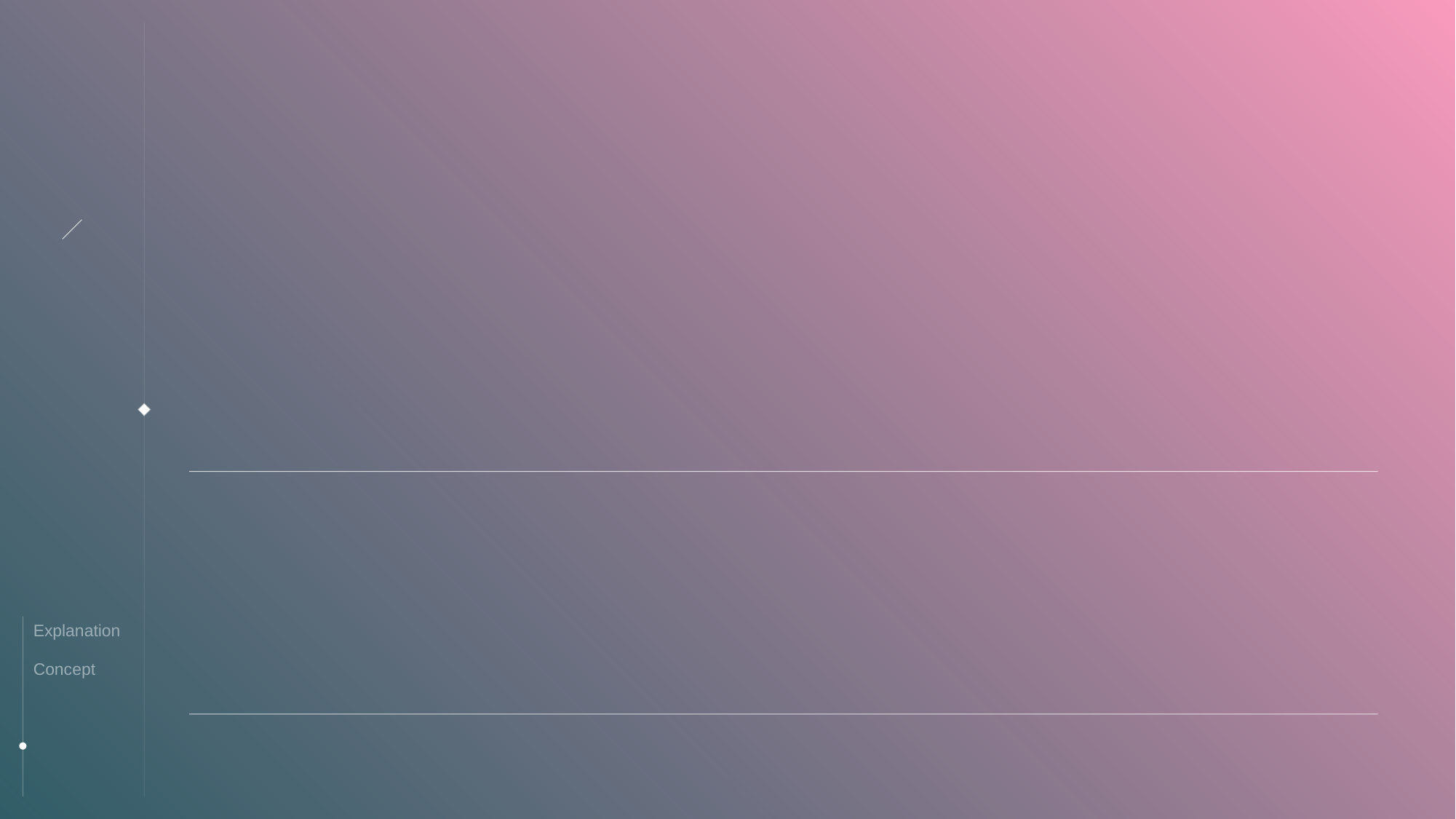

# 3. 차별화

Explanation
Concept
Function
Practicality
Problem

16